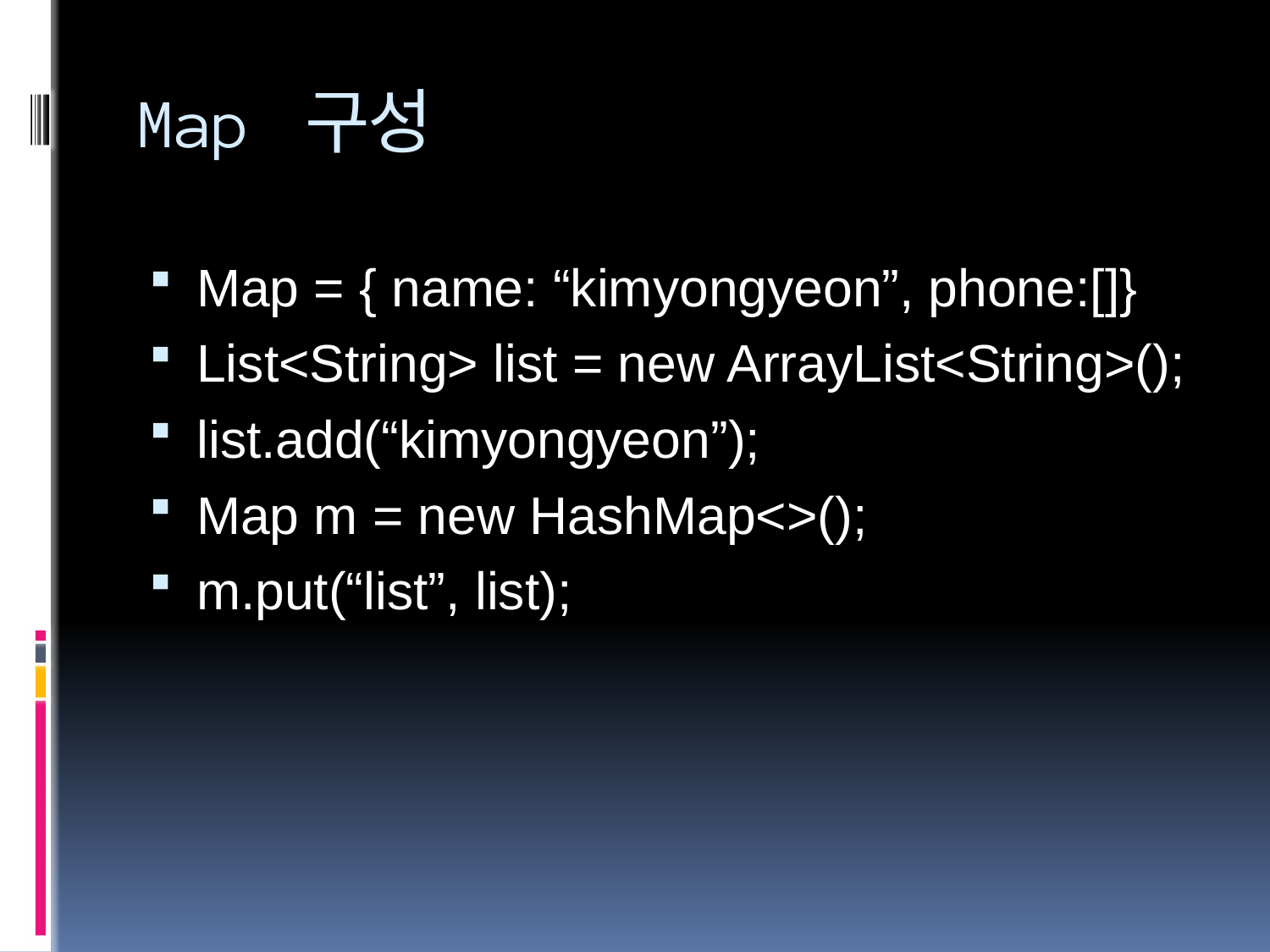

# Map 구성
Map = { name: “kimyongyeon”, phone:[]}
List<String> list = new ArrayList<String>();
list.add(“kimyongyeon”);
Map m = new HashMap<>();
m.put(“list”, list);